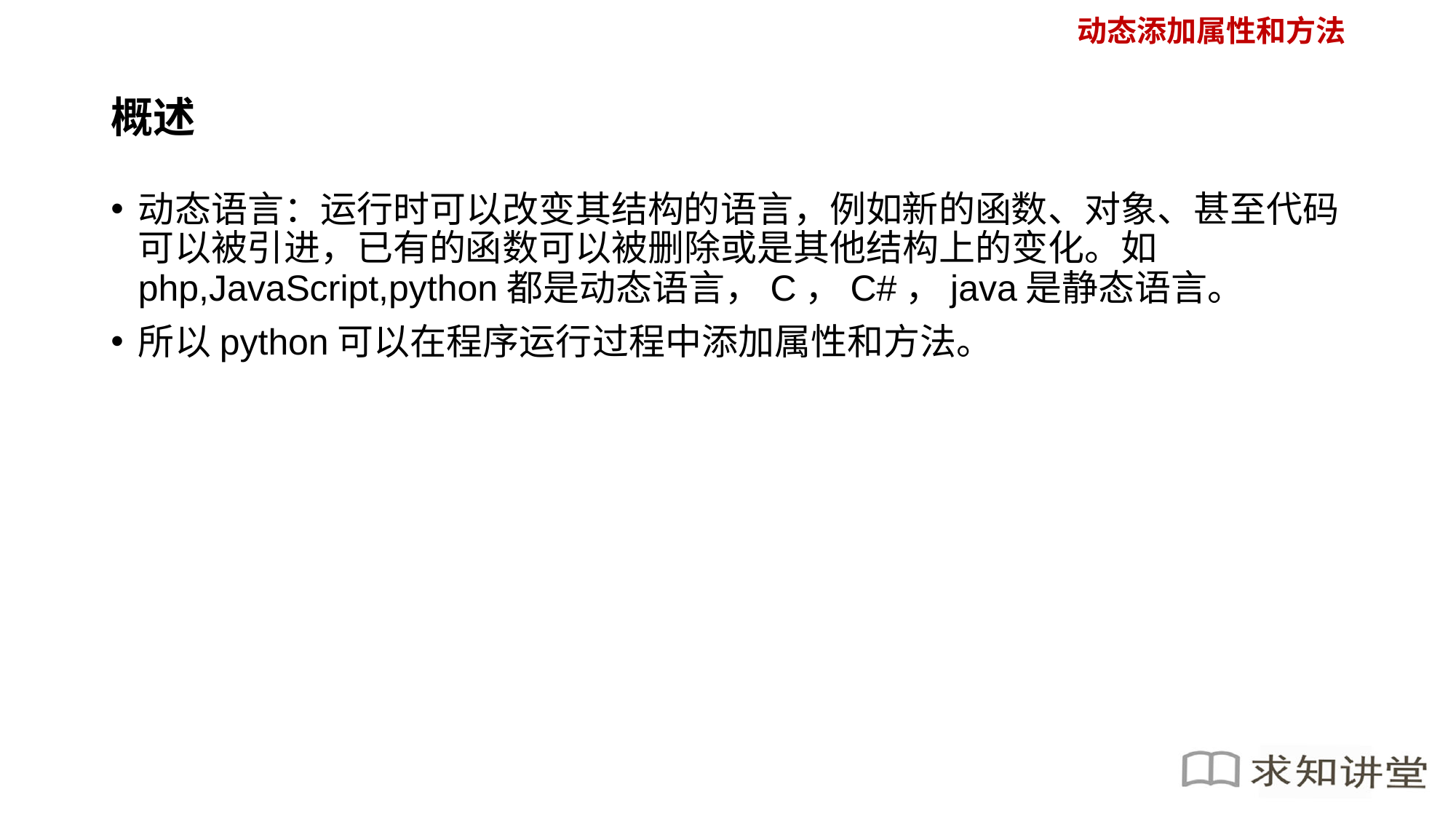

动态添加属性和方法
# 概述
动态语言：运行时可以改变其结构的语言，例如新的函数、对象、甚至代码可以被引进，已有的函数可以被删除或是其他结构上的变化。如php,JavaScript,python都是动态语言，C，C#，java是静态语言。
所以python可以在程序运行过程中添加属性和方法。